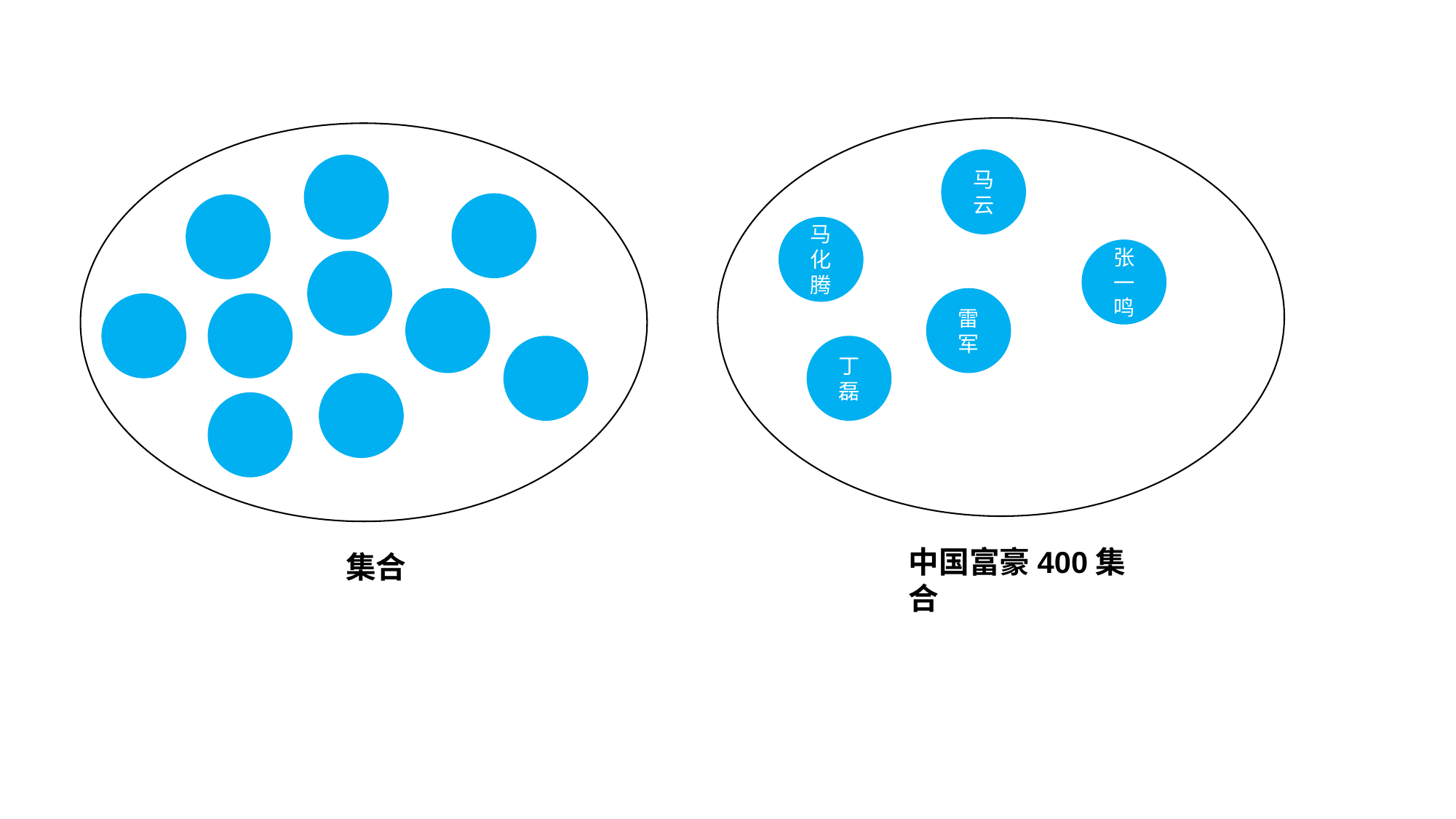

马云

马化腾
张一鸣

雷军

丁磊

中国富豪400集合
集合